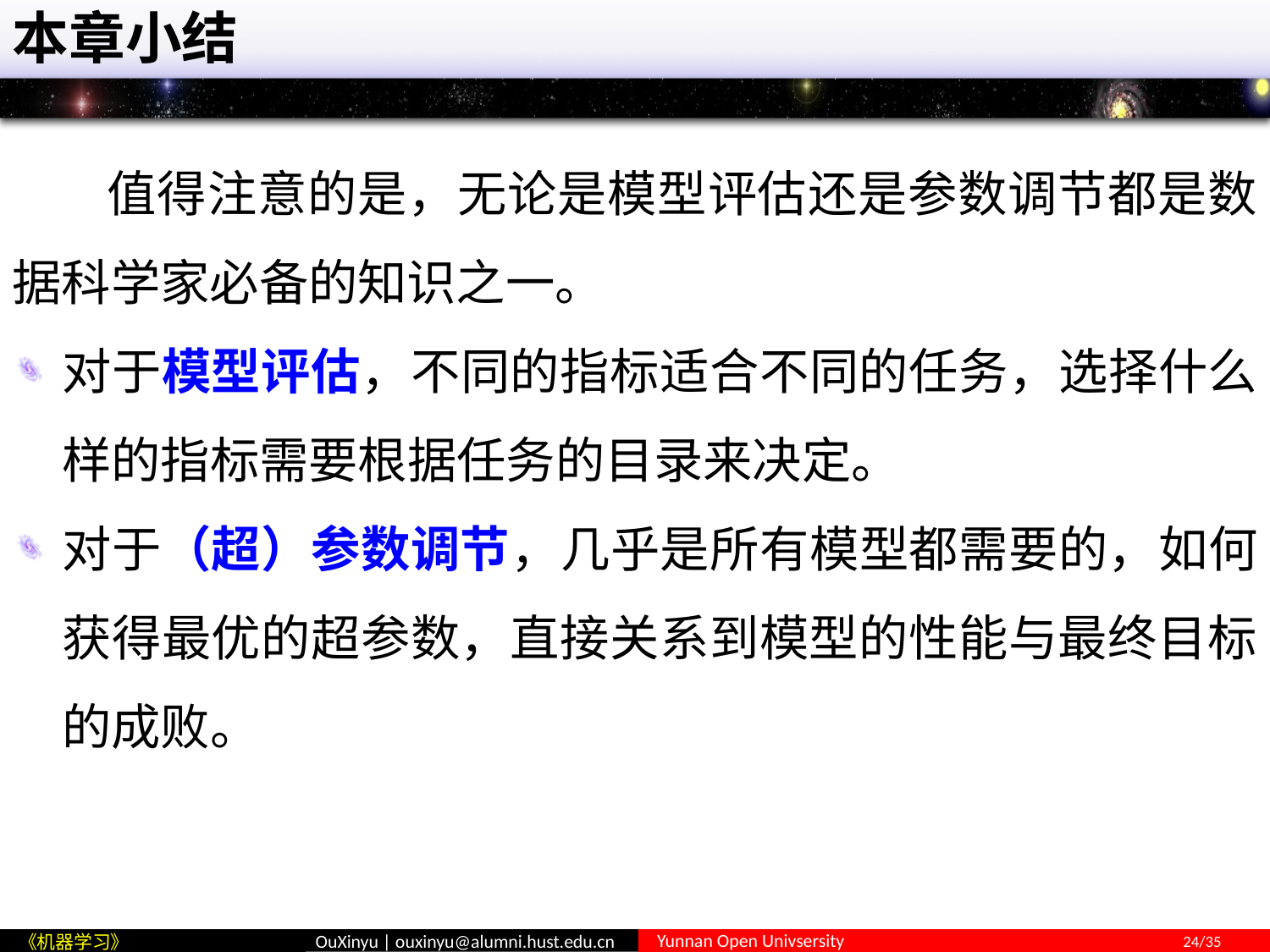

# 本章小结
       值得注意的是，无论是模型评估还是参数调节都是数据科学家必备的知识之一。
对于模型评估，不同的指标适合不同的任务，选择什么样的指标需要根据任务的目录来决定。
对于（超）参数调节，几乎是所有模型都需要的，如何获得最优的超参数，直接关系到模型的性能与最终目标的成败。